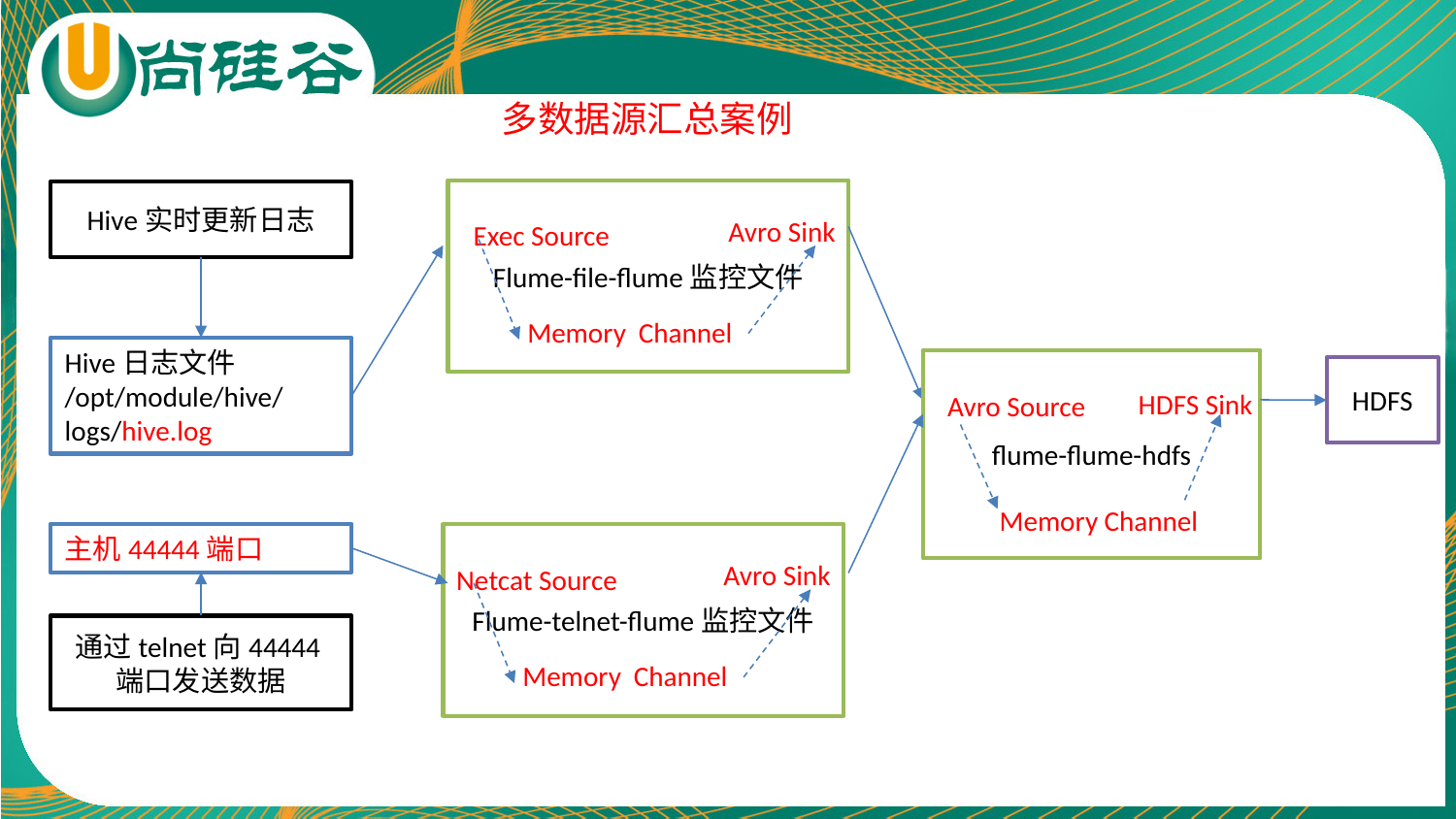

多数据源汇总案例
Flume-file-flume监控文件
Hive实时更新日志
Avro Sink
Exec Source
Memory  Channel
Hive日志文件
/opt/module/hive/logs/hive.log
flume-flume-hdfs
HDFS
HDFS Sink
Avro Source
Memory Channel
主机44444端口
Flume-telnet-flume监控文件
Avro Sink
Netcat Source
通过telnet向44444端口发送数据
Memory  Channel